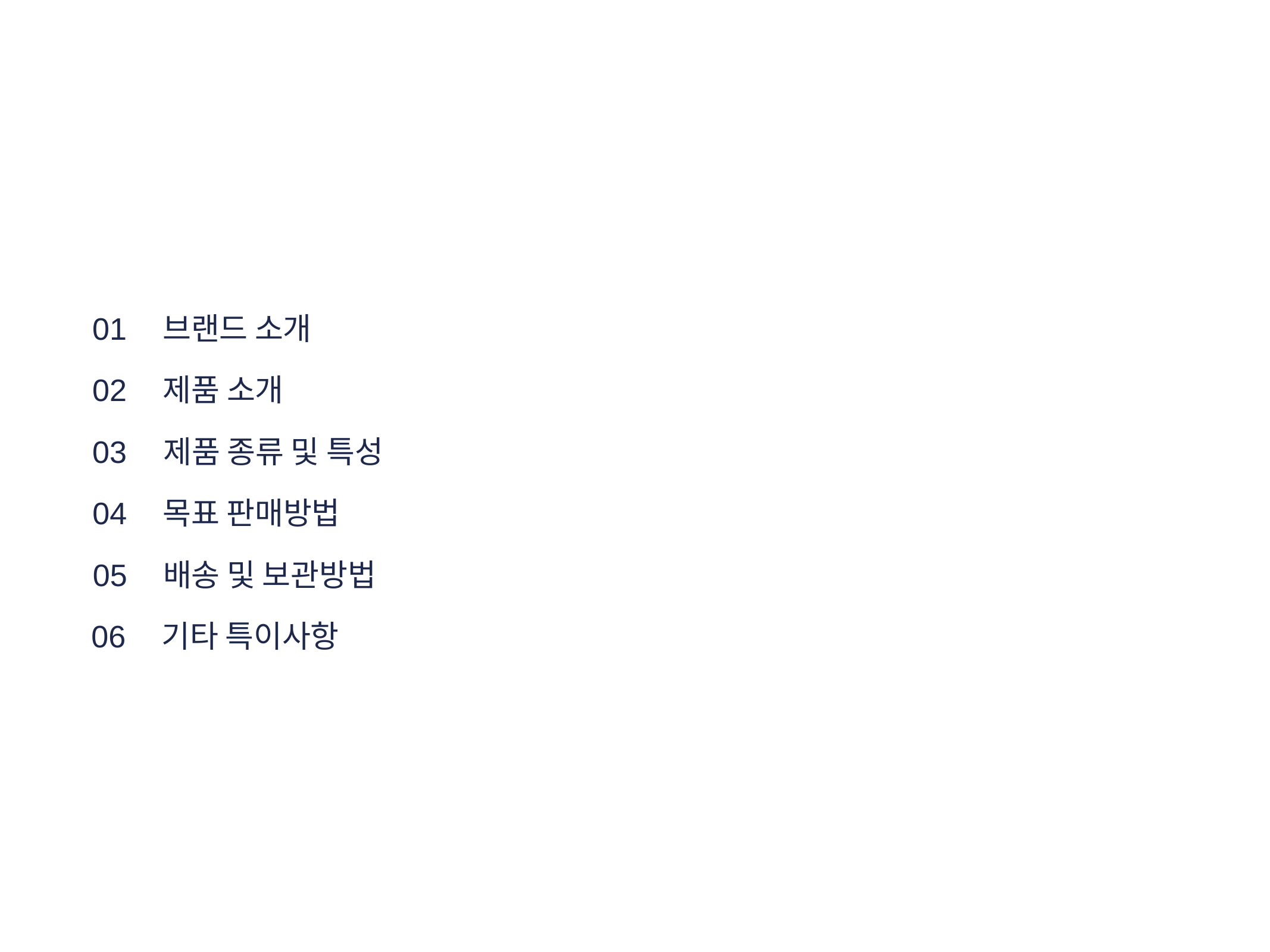

01
브랜드 소개
02
제품 소개
03
제품 종류 및 특성
04
목표 판매방법
05
배송 및 보관방법
06
기타 특이사항